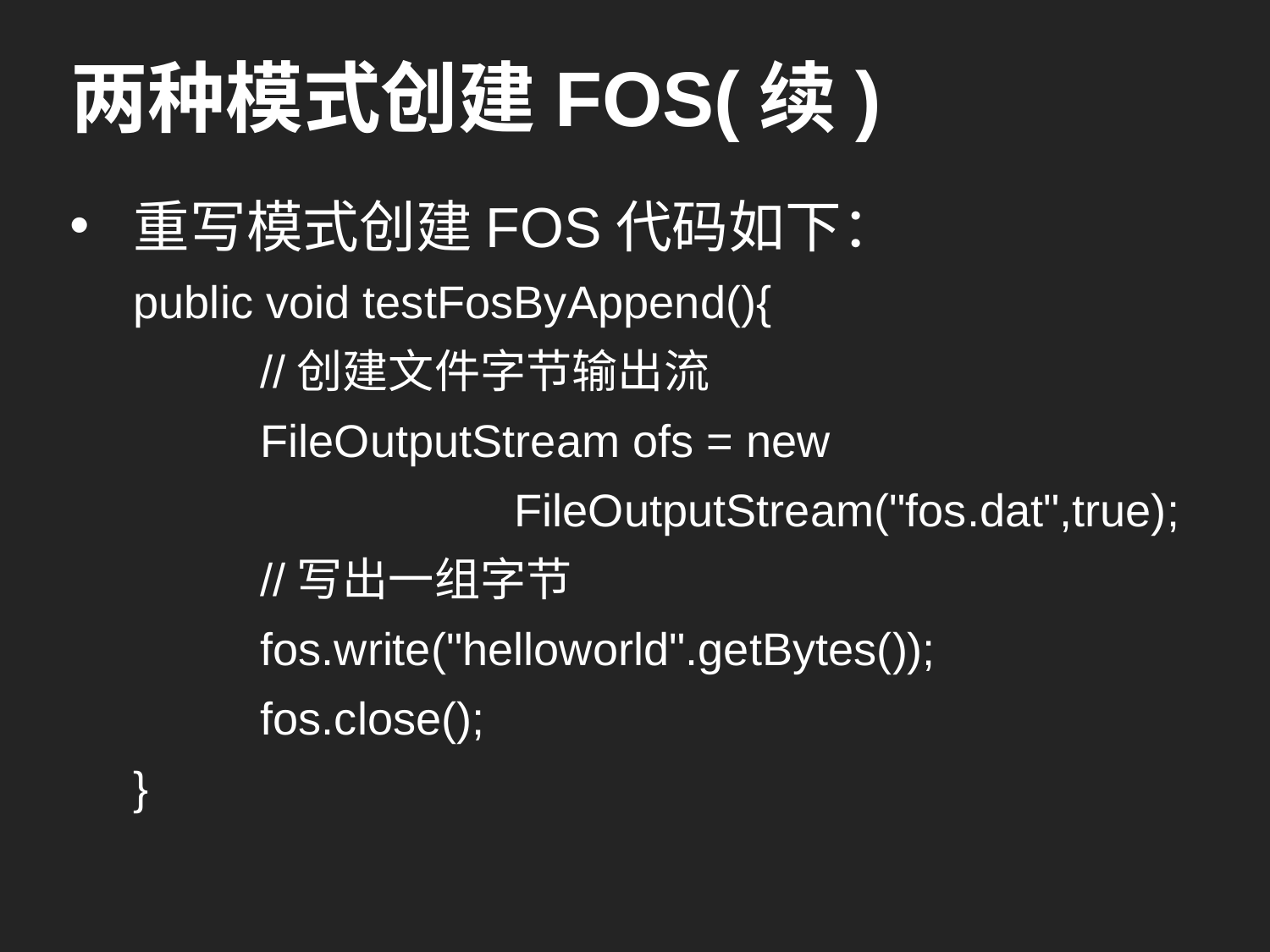

# 两种模式创建FOS(续)
重写模式创建FOS代码如下：
public void testFosByAppend(){
	//创建文件字节输出流
	FileOutputStream ofs = new
			FileOutputStream("fos.dat",true);
	//写出一组字节
	fos.write("helloworld".getBytes());
	fos.close();
}